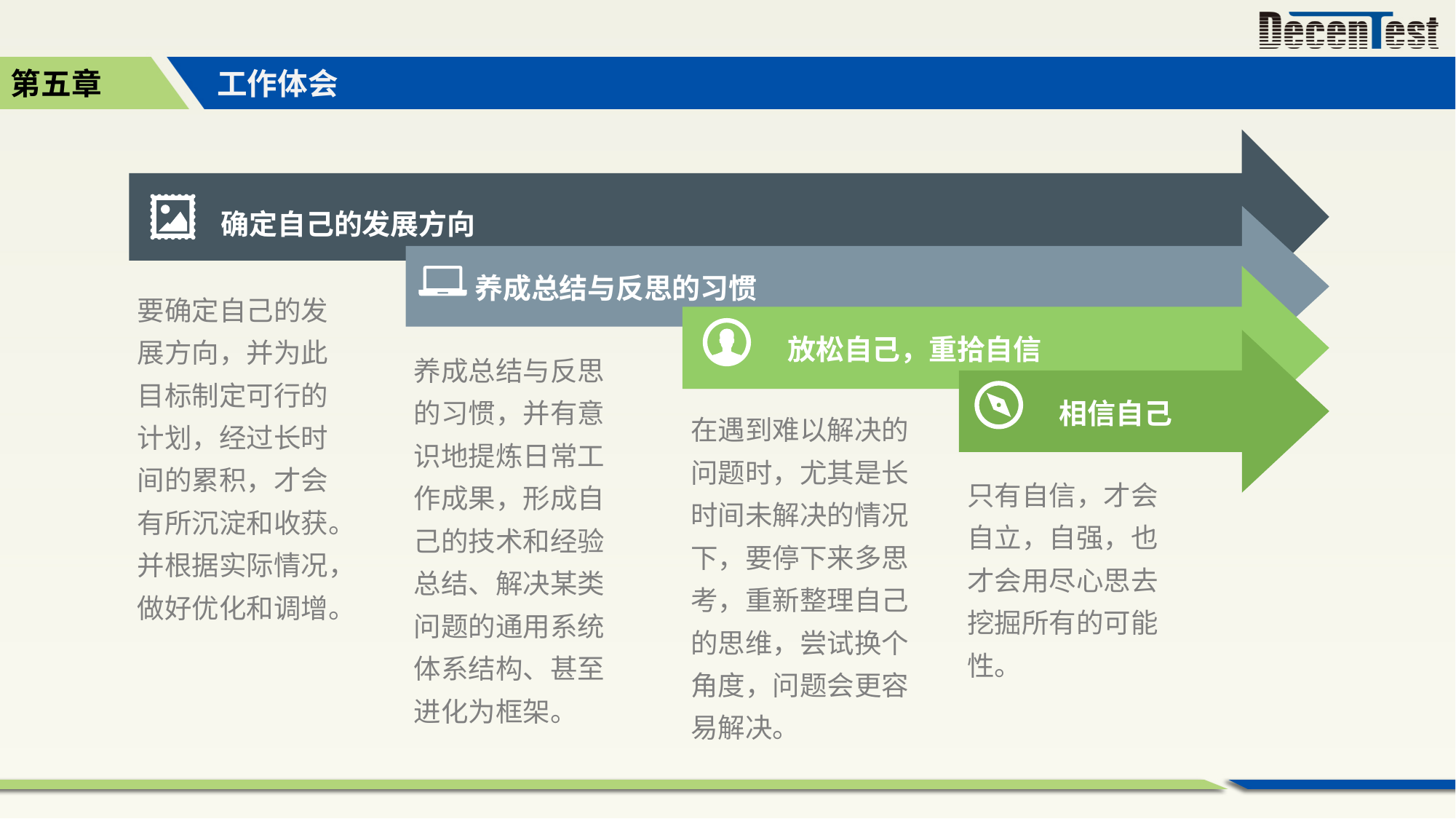

第五章
工作体会

确定自己的发展方向

养成总结与反思的习惯

要确定自己的发展方向，并为此目标制定可行的计划，经过长时间的累积，才会有所沉淀和收获。
并根据实际情况，做好优化和调增。
             放松自己，重拾自信

养成总结与反思的习惯，并有意识地提炼日常工作成果，形成自己的技术和经验总结、解决某类问题的通用系统体系结构、甚至进化为框架。
             相信自己

在遇到难以解决的问题时，尤其是长时间未解决的情况下，要停下来多思考，重新整理自己的思维，尝试换个角度，问题会更容易解决。
只有自信，才会自立，自强，也才会用尽心思去挖掘所有的可能性。

7